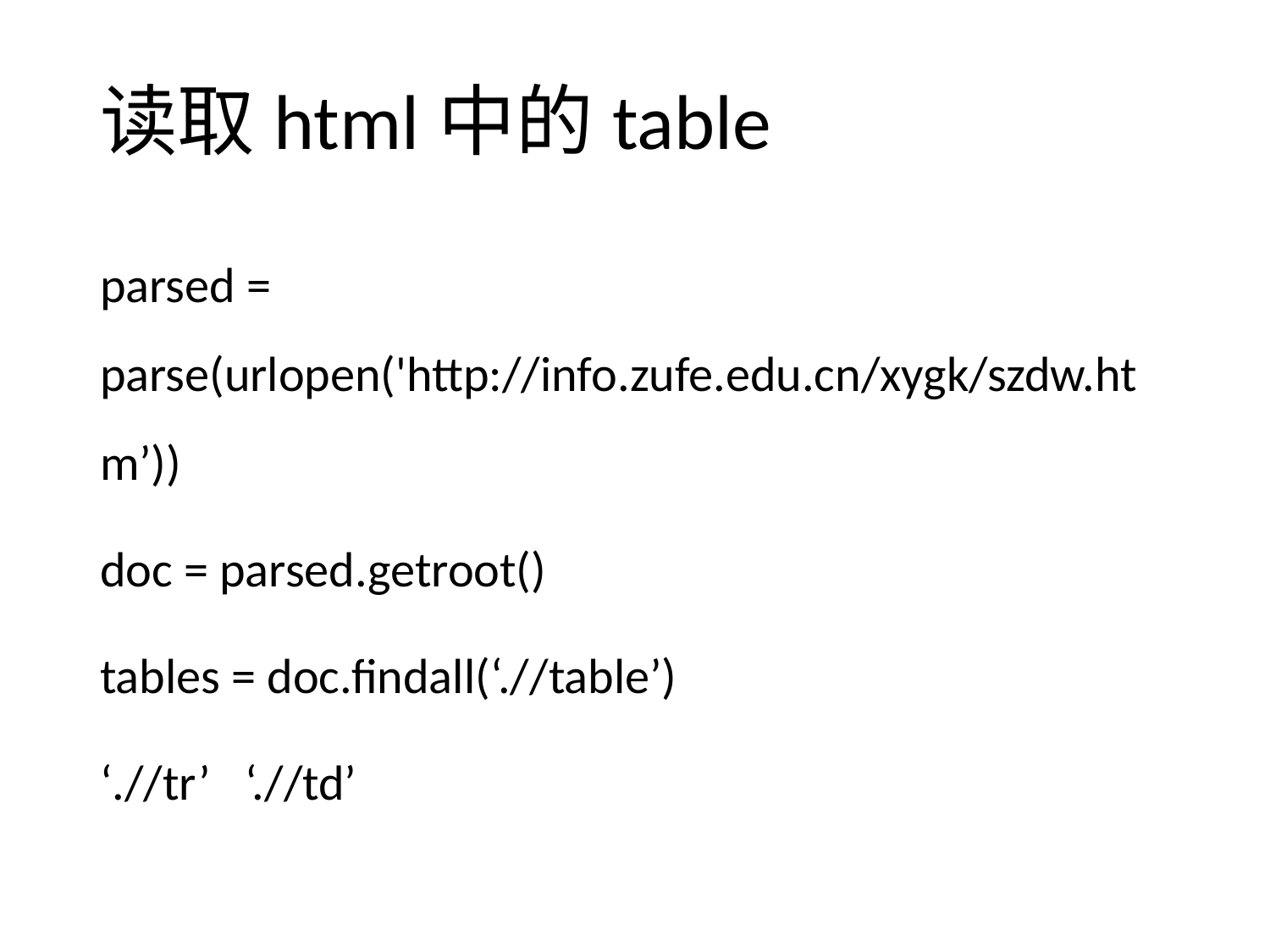

# 读取html中的table
parsed = parse(urlopen('http://info.zufe.edu.cn/xygk/szdw.htm’))
doc = parsed.getroot()
tables = doc.findall(‘.//table’)
‘.//tr’   ‘.//td’